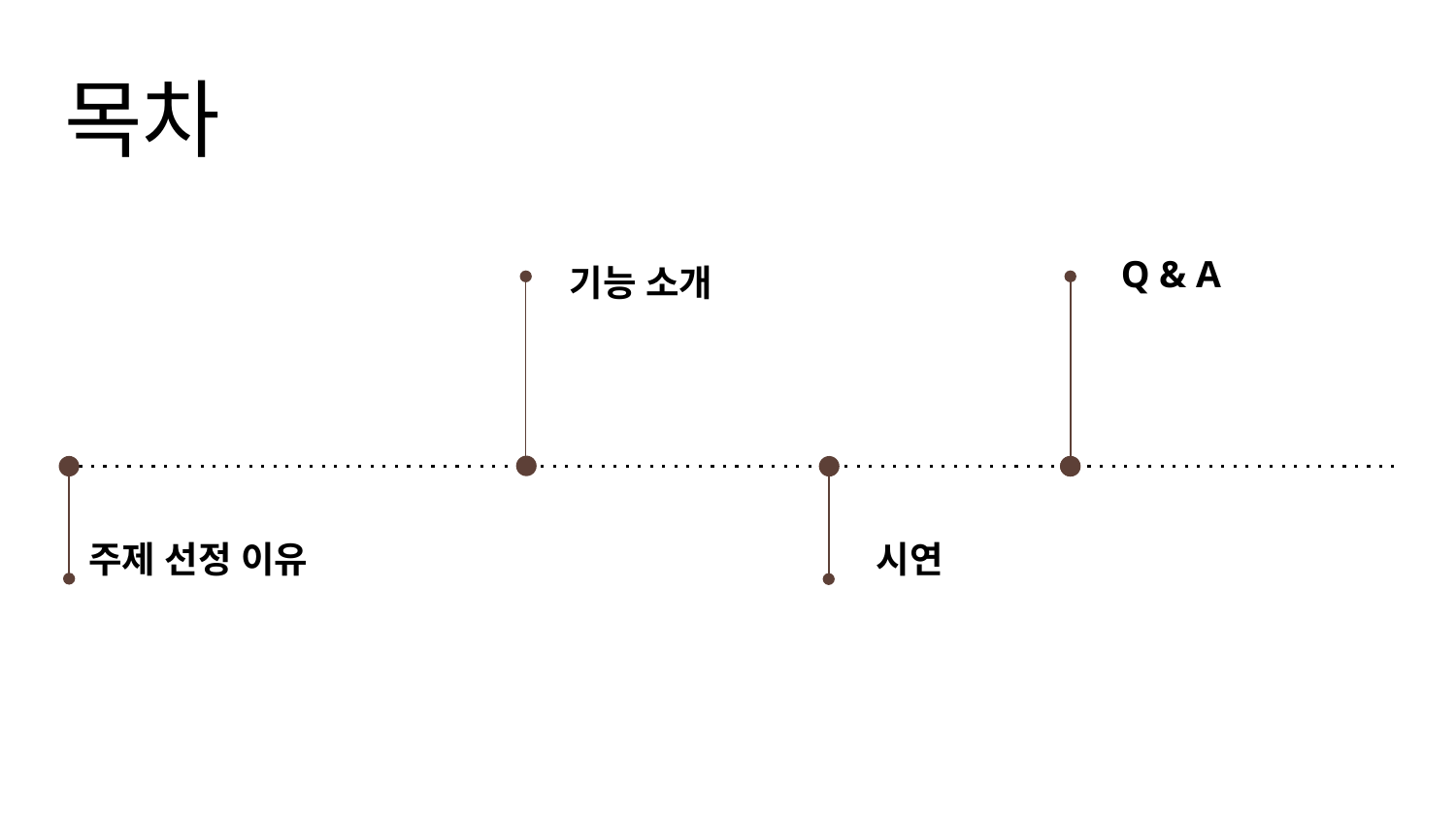

# 목차
Q & A
기능 소개

시연
주제 선정 이유